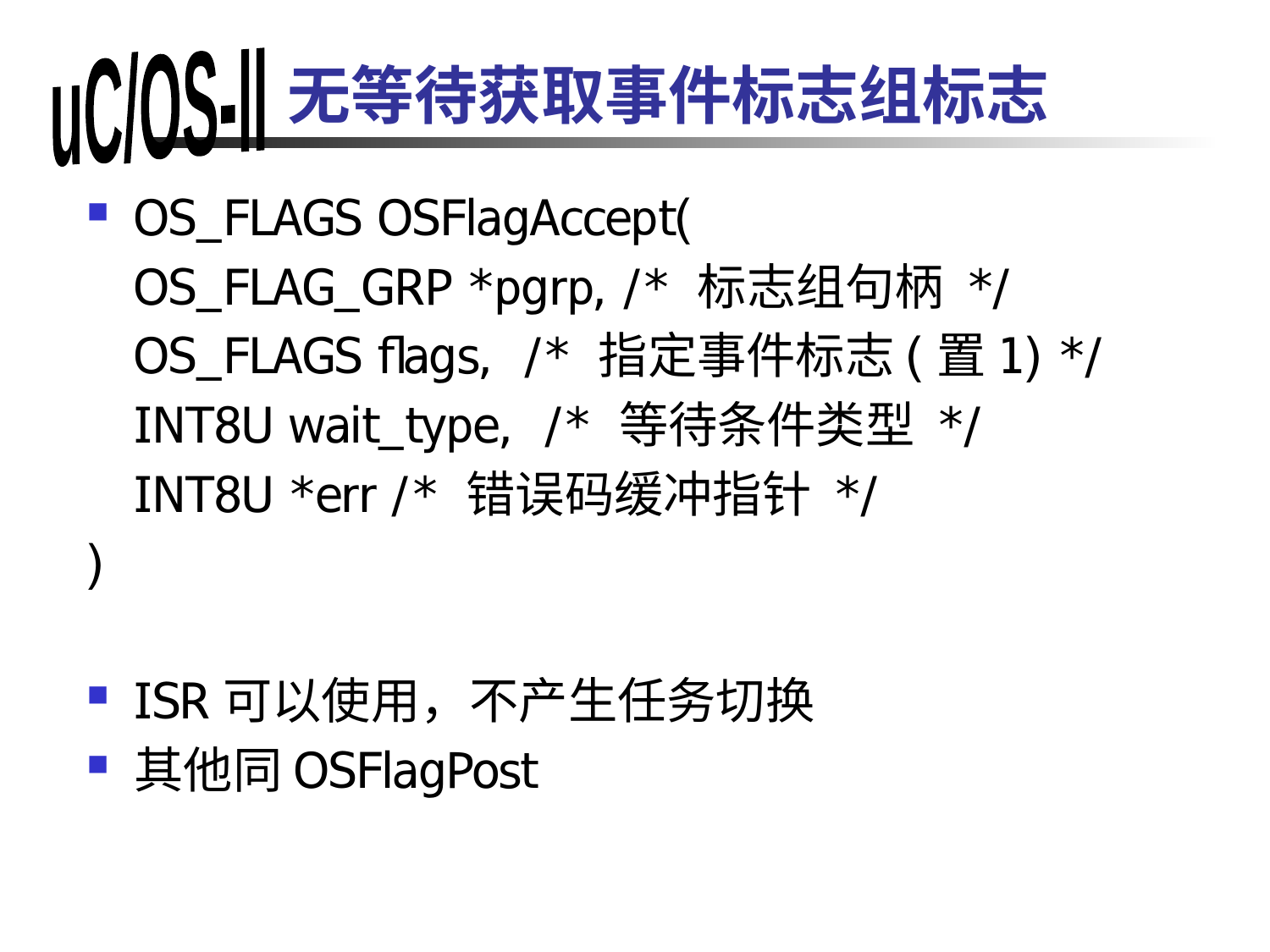

# 无等待获取事件标志组标志
OS_FLAGS OSFlagAccept(
	OS_FLAG_GRP *pgrp, /* 标志组句柄 */
	OS_FLAGS flags,  /* 指定事件标志(置1) */
	INT8U wait_type,  /* 等待条件类型 */
	INT8U *err /* 错误码缓冲指针 */
)

ISR可以使用，不产生任务切换
其他同OSFlagPost